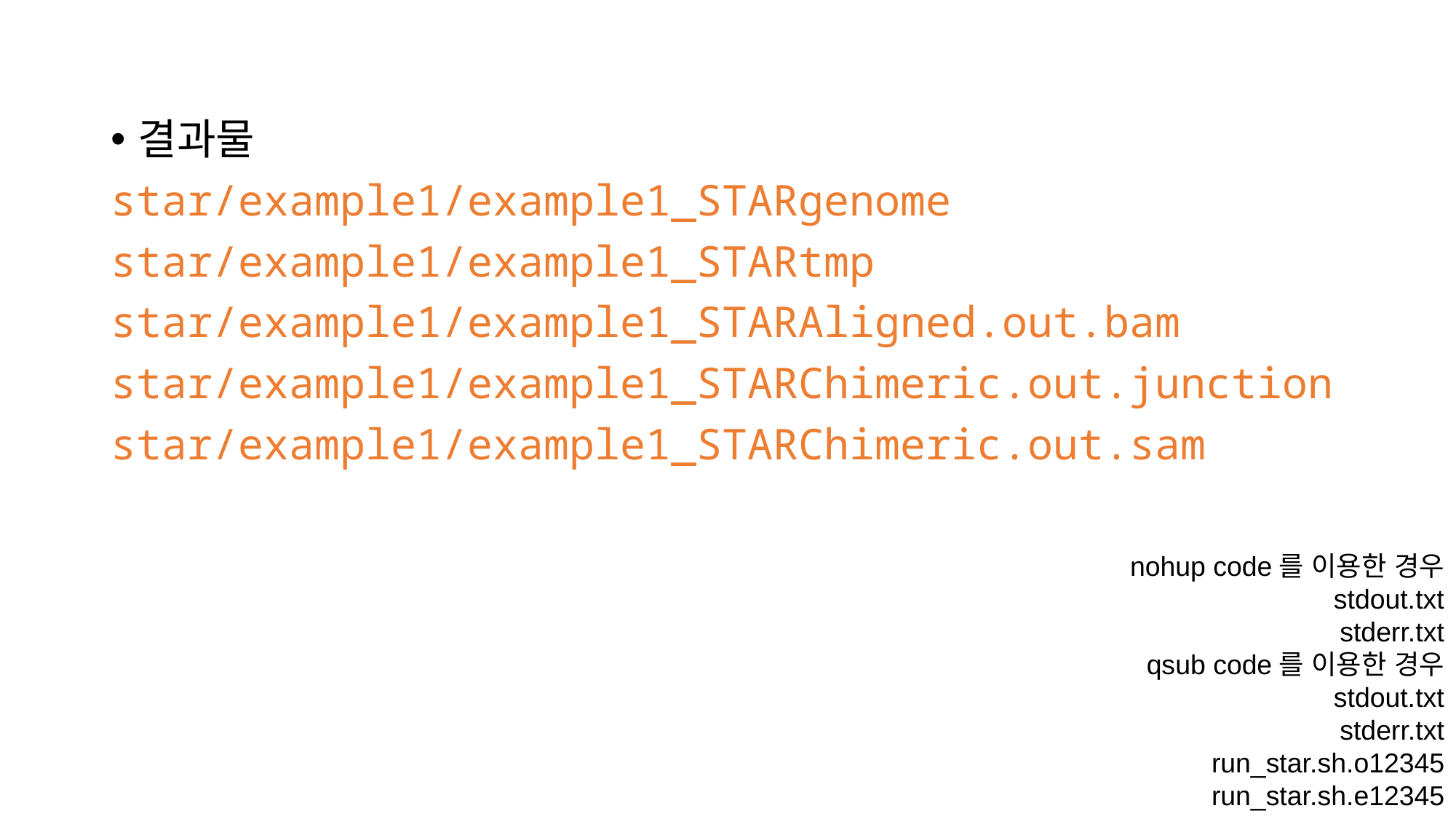

결과물
star/example1/example1_STARgenome
star/example1/example1_STARtmp
star/example1/example1_STARAligned.out.bam
star/example1/example1_STARChimeric.out.junction
star/example1/example1_STARChimeric.out.sam
nohup code를 이용한 경우
stdout.txt
stderr.txt
qsub code를 이용한 경우
stdout.txt
stderr.txt
run_star.sh.o12345
run_star.sh.e12345